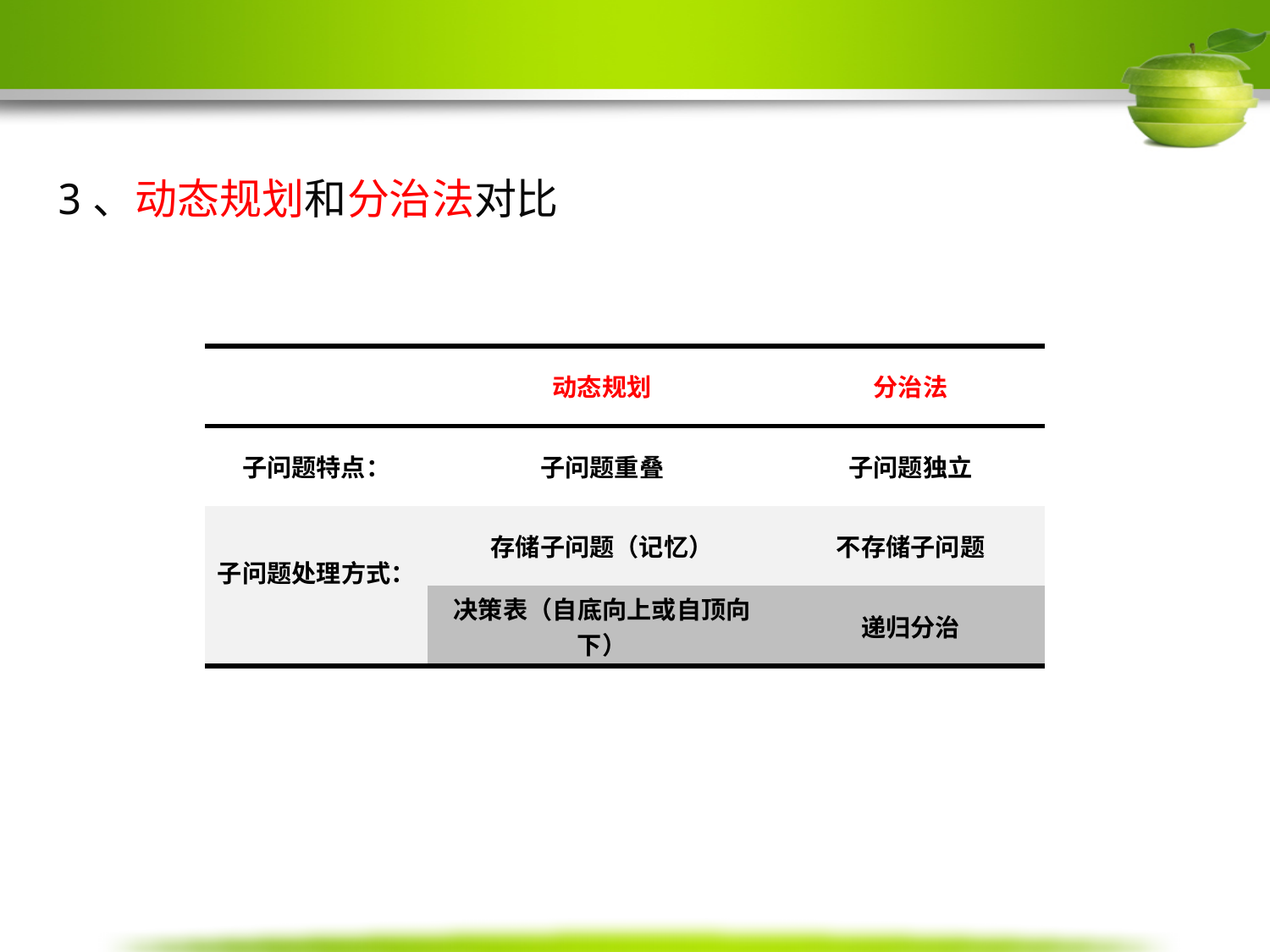

3、动态规划和分治法对比
|  | 动态规划 | 分治法 |
| --- | --- | --- |
| 子问题特点： | 子问题重叠 | 子问题独立 |
| 子问题处理方式： | 存储子问题（记忆） | 不存储子问题 |
|  | 决策表（自底向上或自顶向下） | 递归分治 |